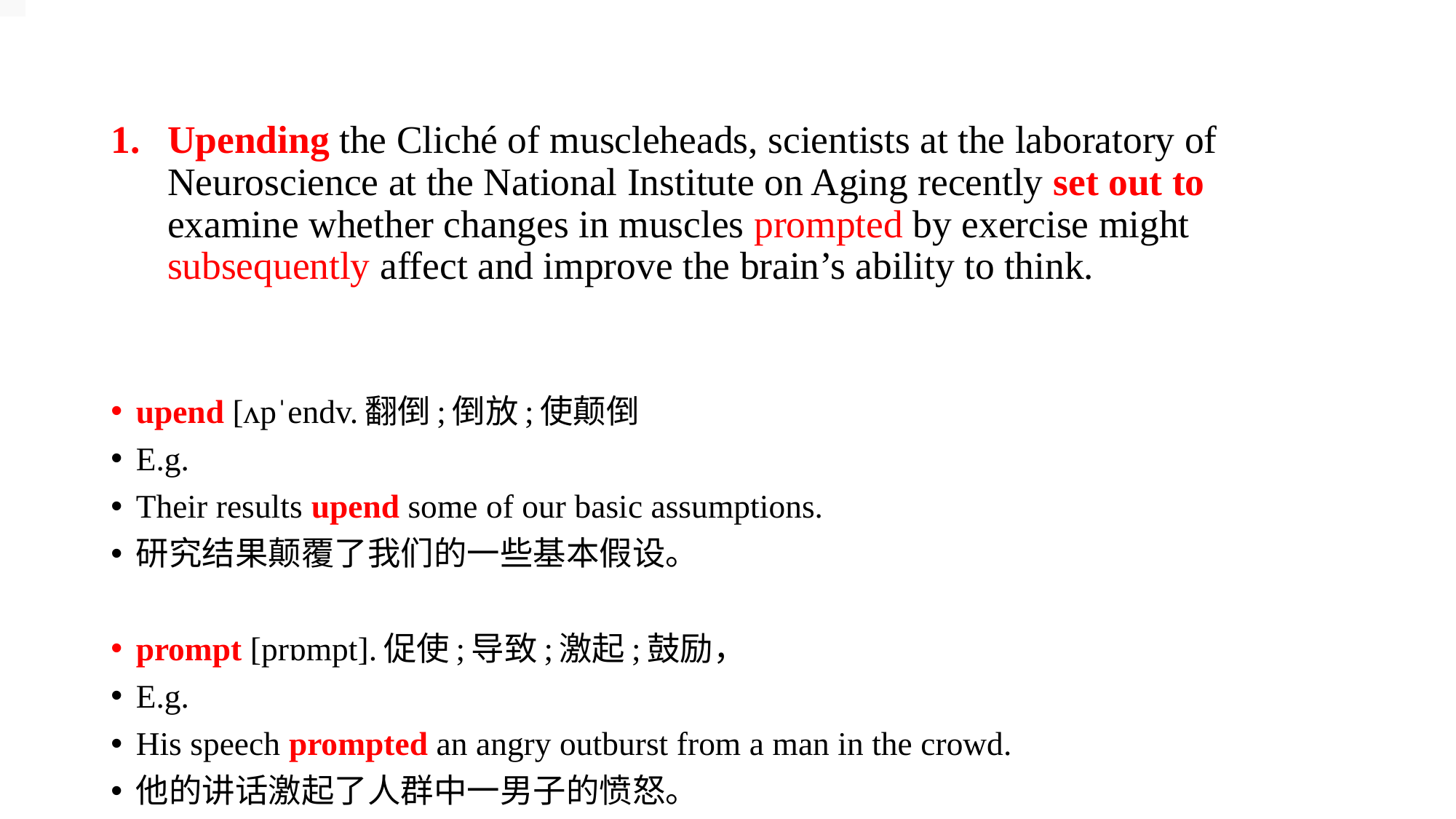

#
Upending the Cliché of muscleheads, scientists at the laboratory of Neuroscience at the National Institute on Aging recently set out to examine whether changes in muscles prompted by exercise might subsequently affect and improve the brain’s ability to think.

upend [ʌpˈendv.翻倒;倒放;使颠倒
E.g.
Their results upend some of our basic assumptions.
研究结果颠覆了我们的一些基本假设。

prompt [prɒmpt].促使;导致;激起;鼓励，
E.g.
His speech prompted an angry outburst from a man in the crowd.
他的讲话激起了人群中一男子的愤怒。